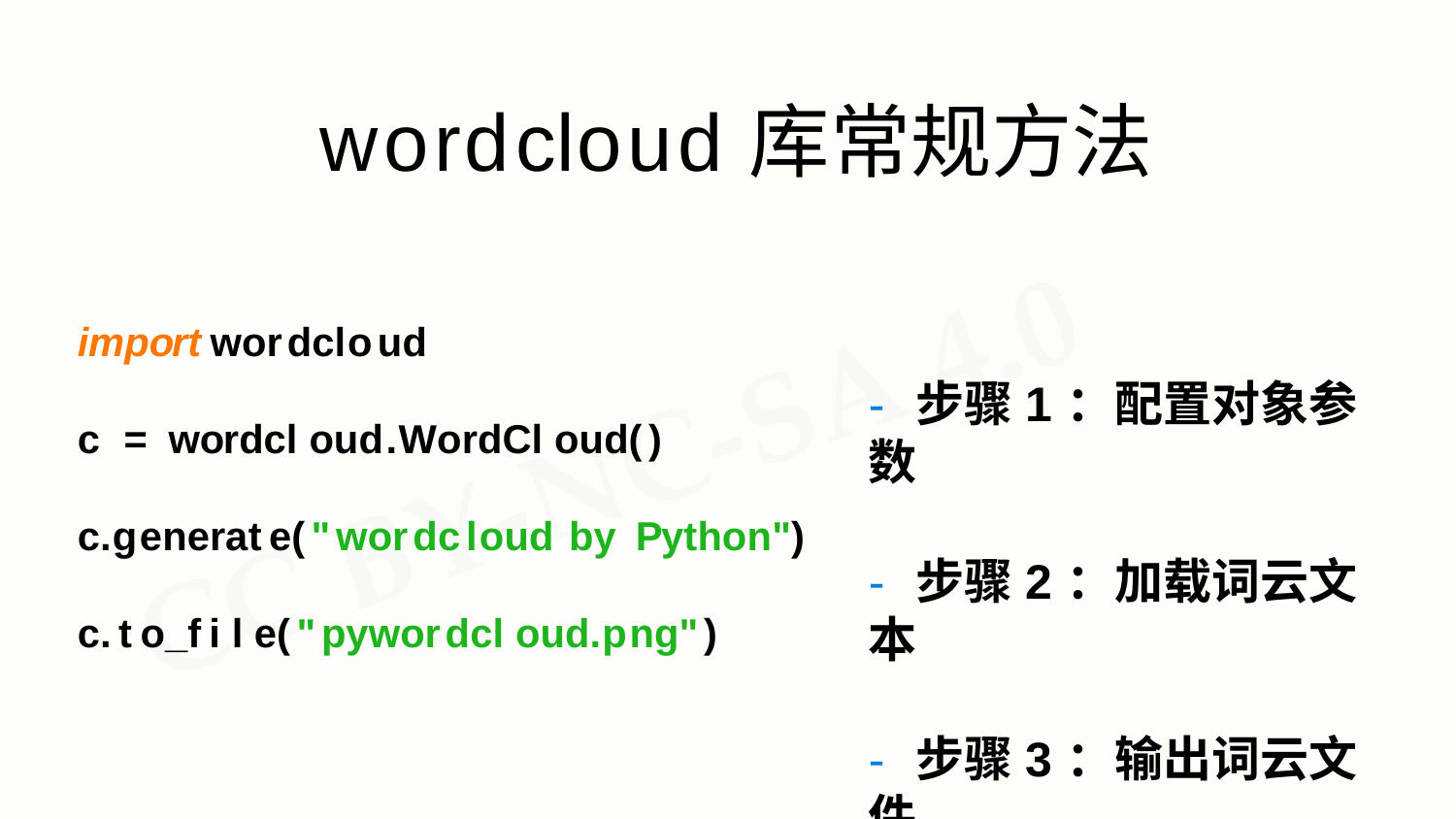

# wordcloud库常规方法

import wordcloud
c	=	wordcloud.WordCloud() c.generate("wordcloud	by	Python") c.to_file("pywordcloud.png")
- 步骤1：配置对象参数

- 步骤2：加载词云文本

- 步骤3：输出词云文件